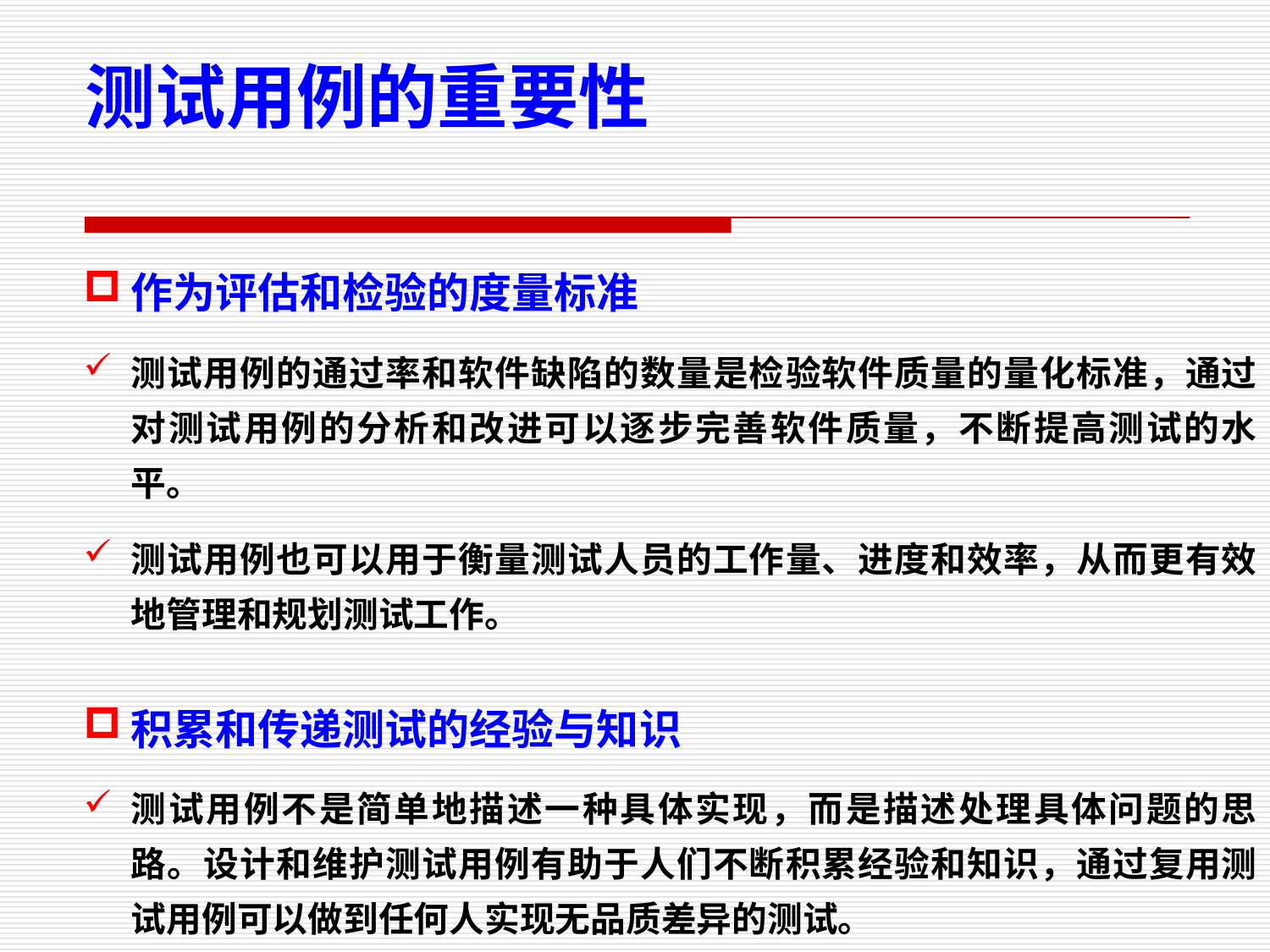

# 测试用例的重要性
作为评估和检验的度量标准
测试用例的通过率和软件缺陷的数量是检验软件质量的量化标准，通过对测试用例的分析和改进可以逐步完善软件质量，不断提高测试的水平。
测试用例也可以用于衡量测试人员的工作量、进度和效率，从而更有效地管理和规划测试工作。
积累和传递测试的经验与知识
测试用例不是简单地描述一种具体实现，而是描述处理具体问题的思路。设计和维护测试用例有助于人们不断积累经验和知识，通过复用测试用例可以做到任何人实现无品质差异的测试。